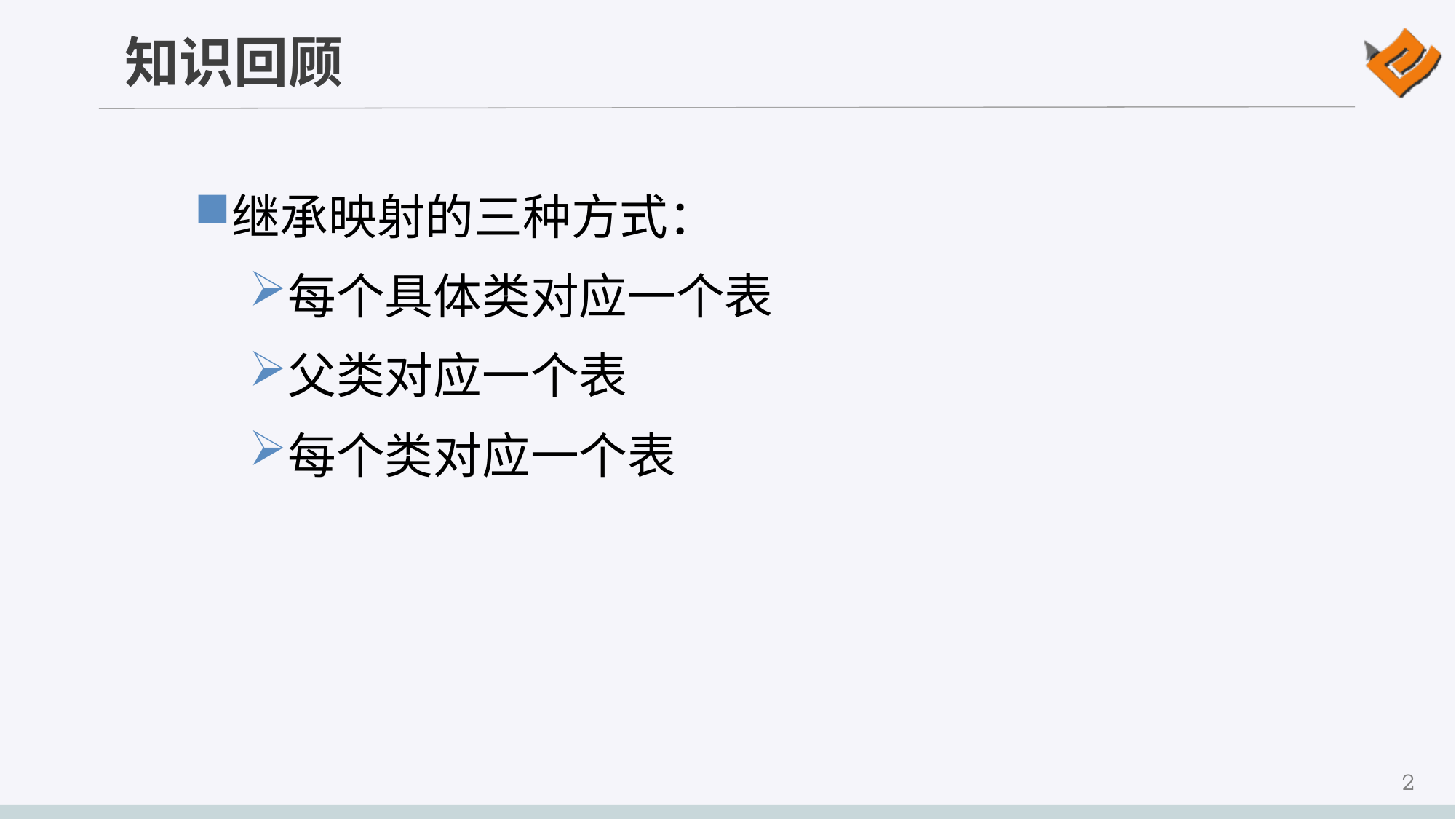

继承映射的三种方式：
每个具体类对应一个表
父类对应一个表
每个类对应一个表